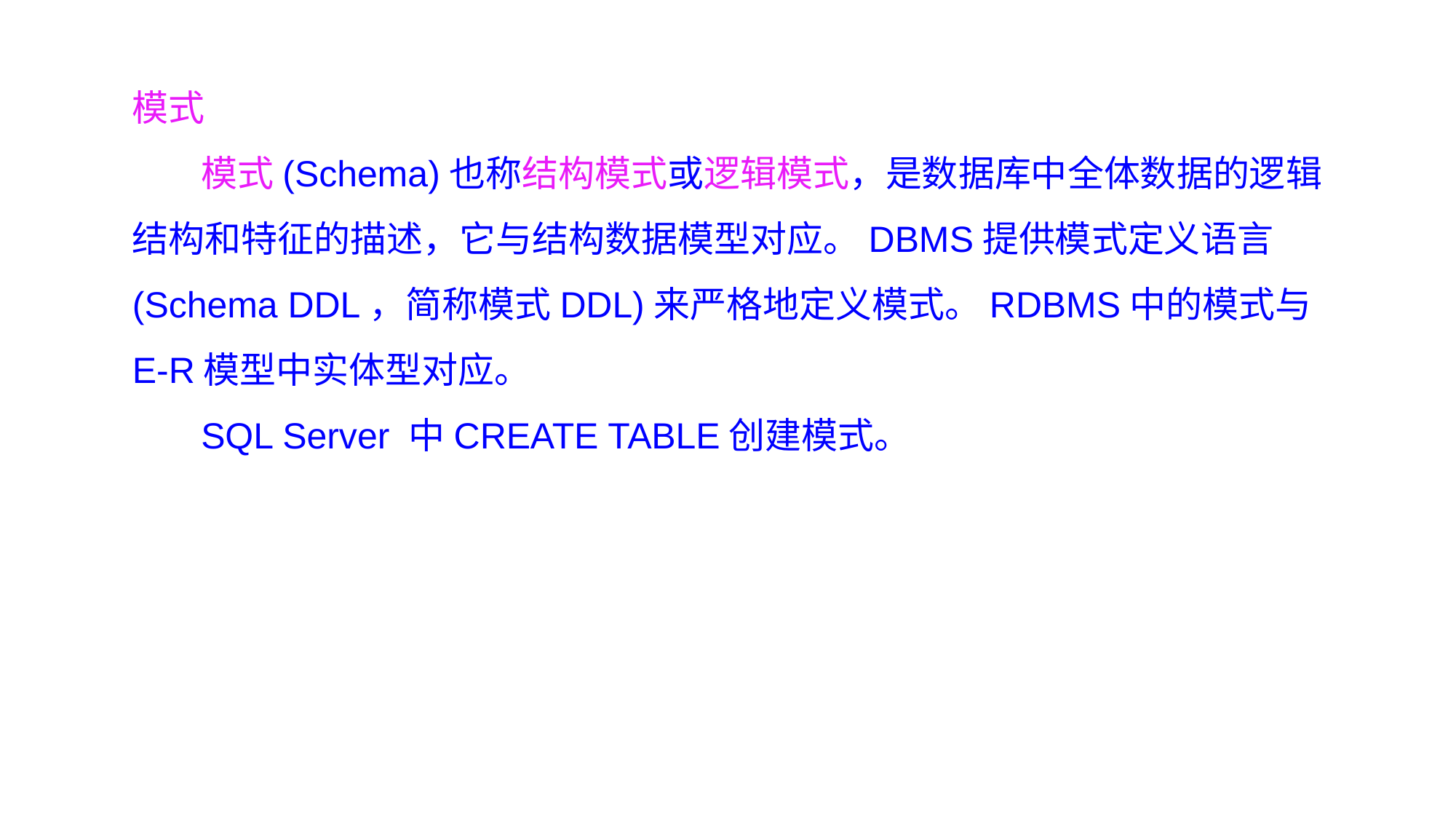

模式
模式(Schema)也称结构模式或逻辑模式，是数据库中全体数据的逻辑结构和特征的描述，它与结构数据模型对应。DBMS提供模式定义语言(Schema DDL，简称模式DDL)来严格地定义模式。RDBMS中的模式与E-R模型中实体型对应。
SQL Server 中CREATE TABLE创建模式。